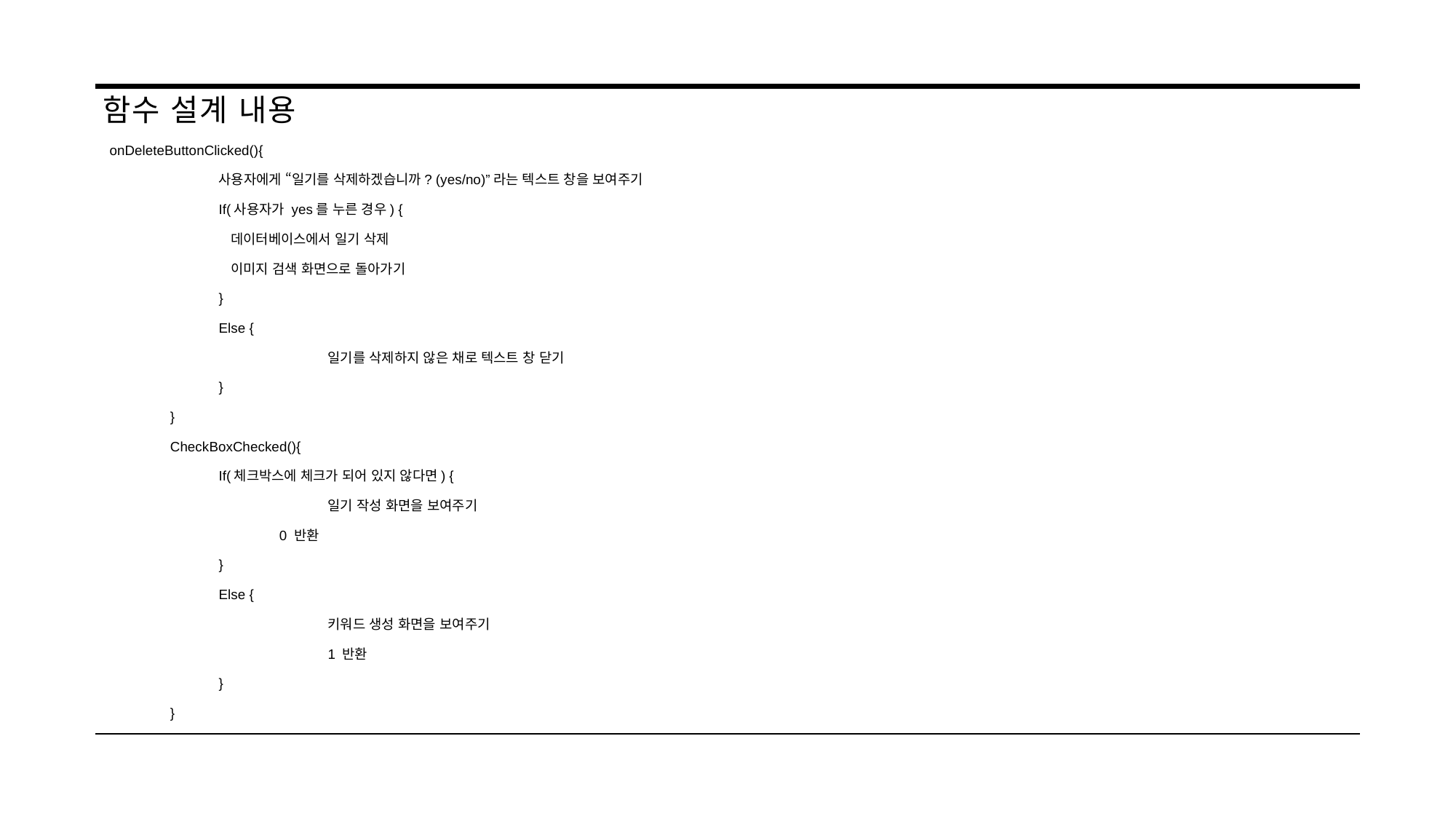

# 함수 설계 내용
onDeleteButtonClicked(){
	사용자에게 “일기를 삭제하겠습니까? (yes/no)”라는 텍스트 창을 보여주기
	If(사용자가 yes를 누른 경우) {
데이터베이스에서 일기 삭제
이미지 검색 화면으로 돌아가기
	}
	Else {
		일기를 삭제하지 않은 채로 텍스트 창 닫기
	}
}
CheckBoxChecked(){
	If(체크박스에 체크가 되어 있지 않다면) {
		일기 작성 화면을 보여주기
	0 반환
	}
	Else {
		키워드 생성 화면을 보여주기
		1 반환
	}
}